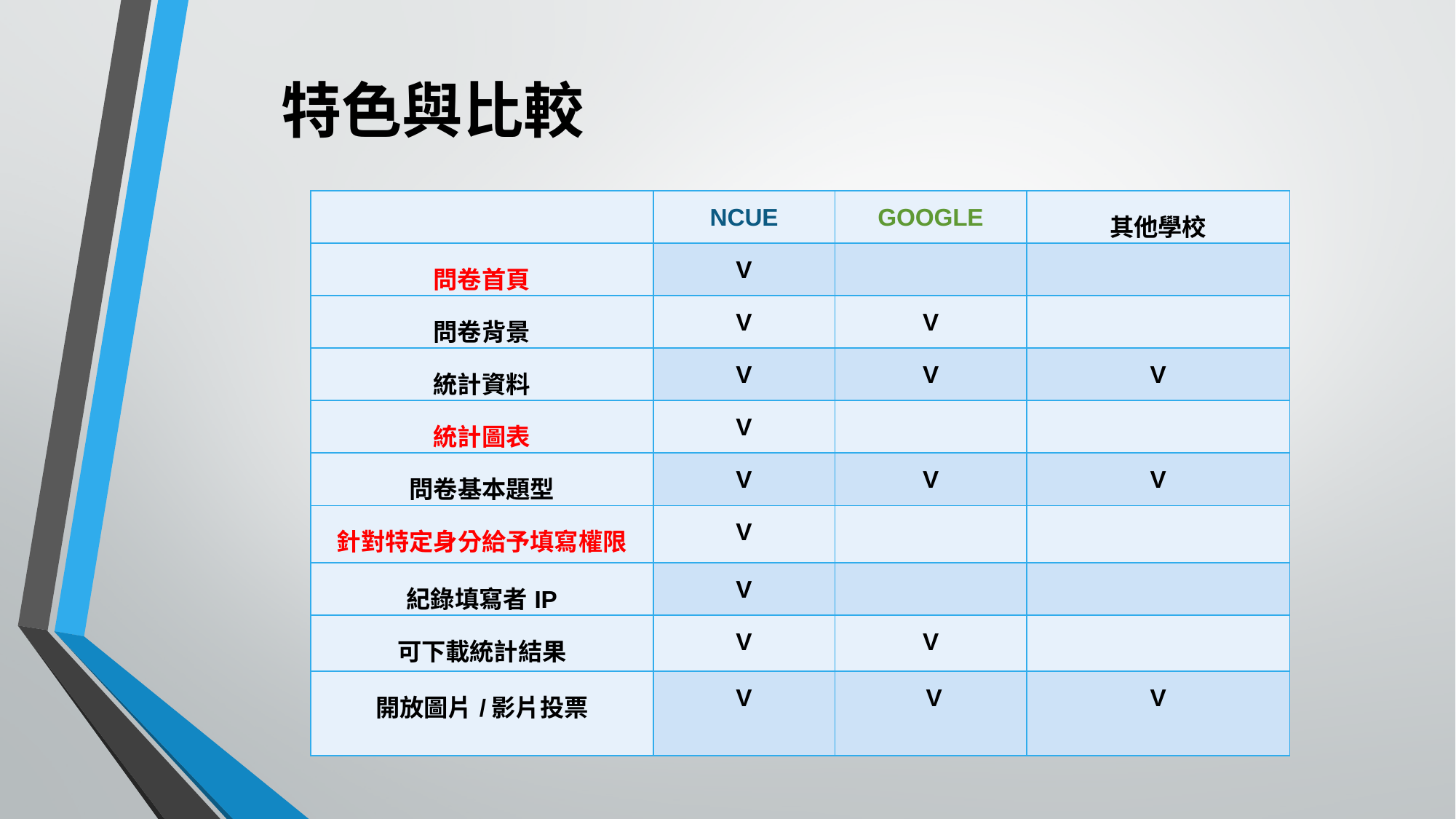

特色與比較
|  | NCUE | GOOGLE | 其他學校 |
| --- | --- | --- | --- |
| 問卷首頁 | V |  |  |
| 問卷背景 | V | V |  |
| 統計資料 | V | V | V |
| 統計圖表 | V |  |  |
| 問卷基本題型 | V | V | V |
| 針對特定身分給予填寫權限 | V |  |  |
| 紀錄填寫者IP | V |  |  |
| 可下載統計結果 | V | V |  |
| 開放圖片/影片投票 | V | V | V |